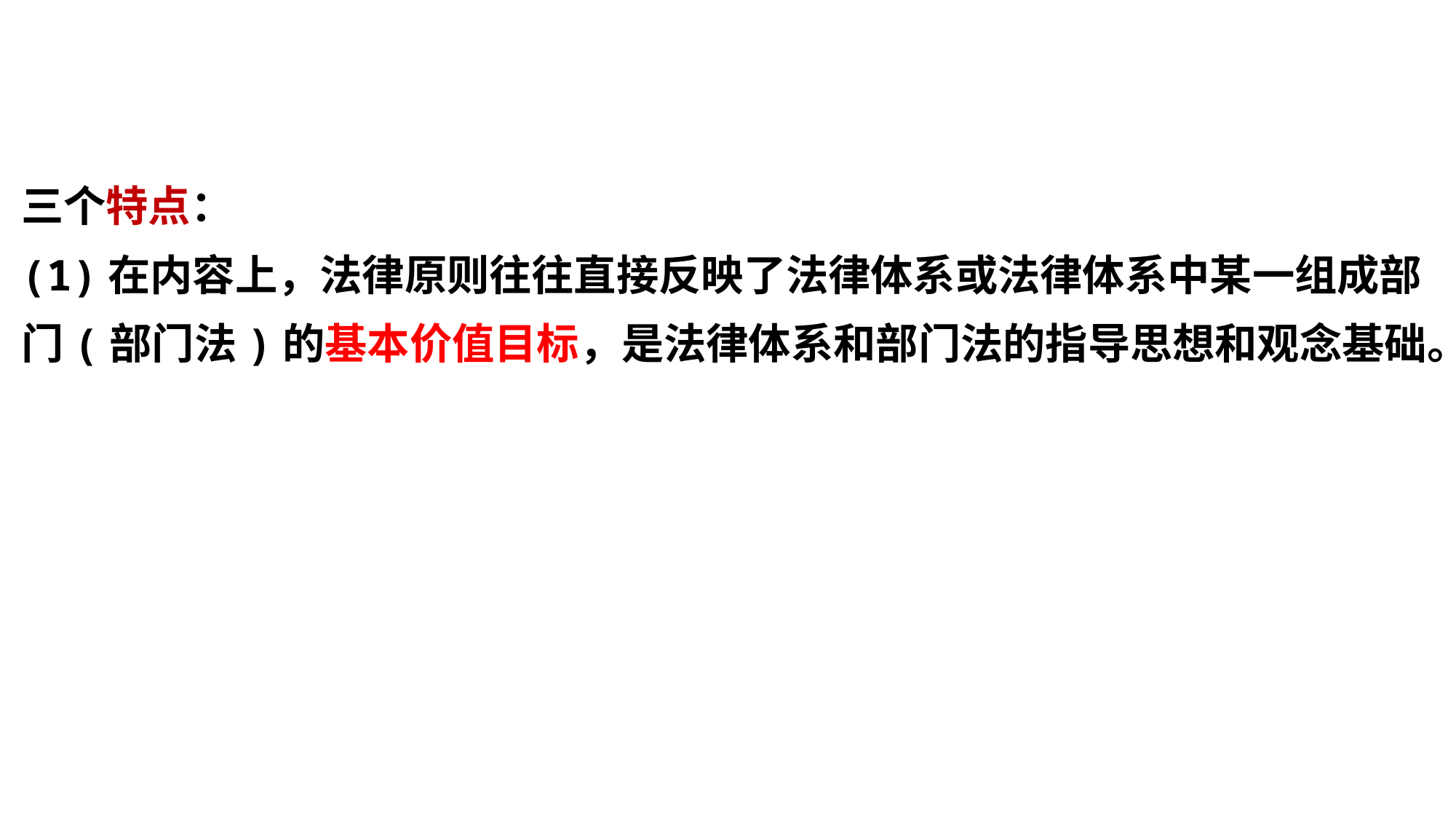

三个特点：
(1)在内容上，法律原则往往直接反映了法律体系或法律体系中某一组成部门(部门法)的基本价值目标，是法律体系和部门法的指导思想和观念基础。